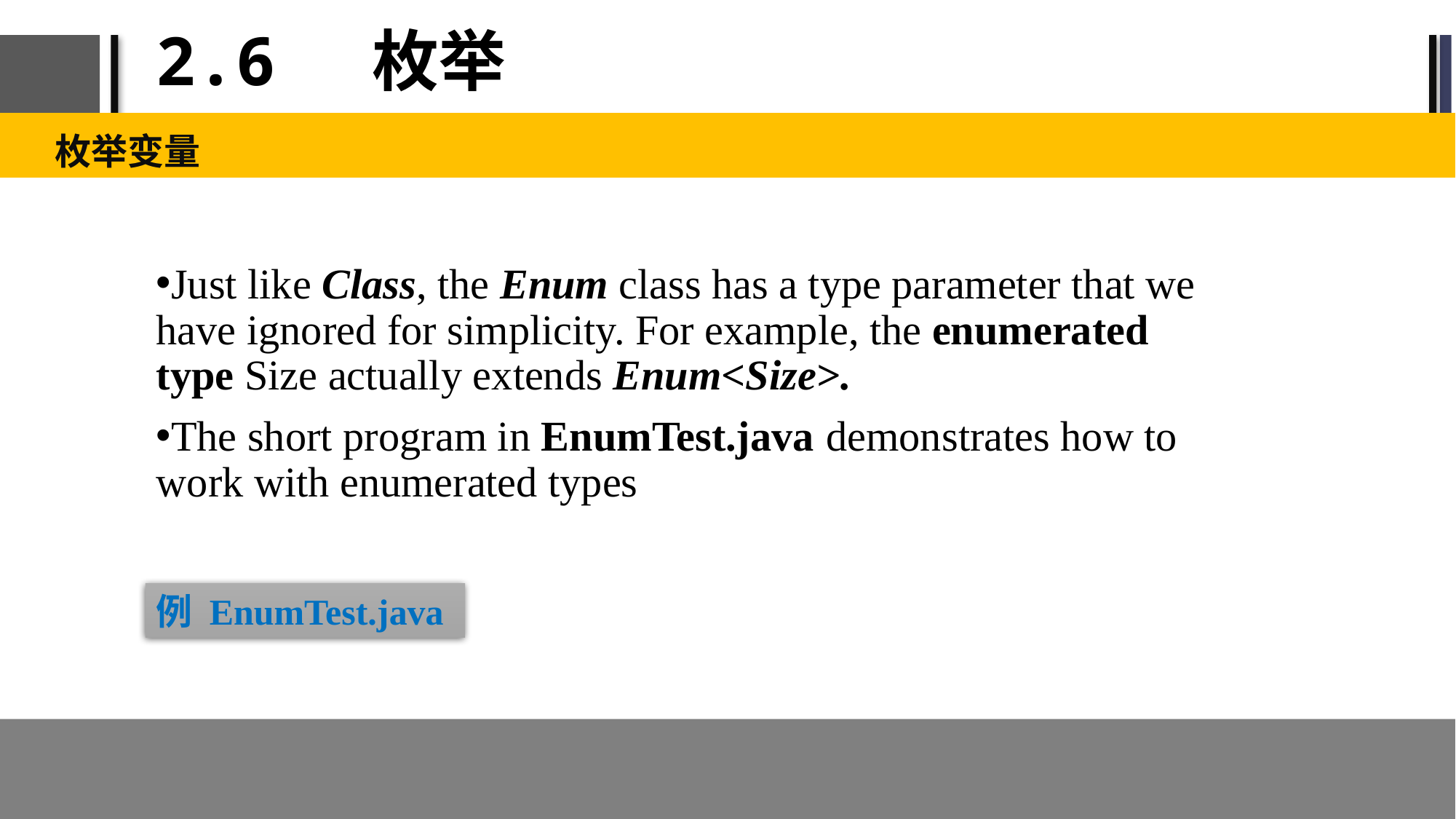

# 2.6  枚举
枚举变量

Just like Class, the Enum class has a type parameter that we have ignored for simplicity. For example, the enumerated type Size actually extends Enum<Size>.
The short program in EnumTest.java demonstrates how to work with enumerated types
例 EnumTest.java